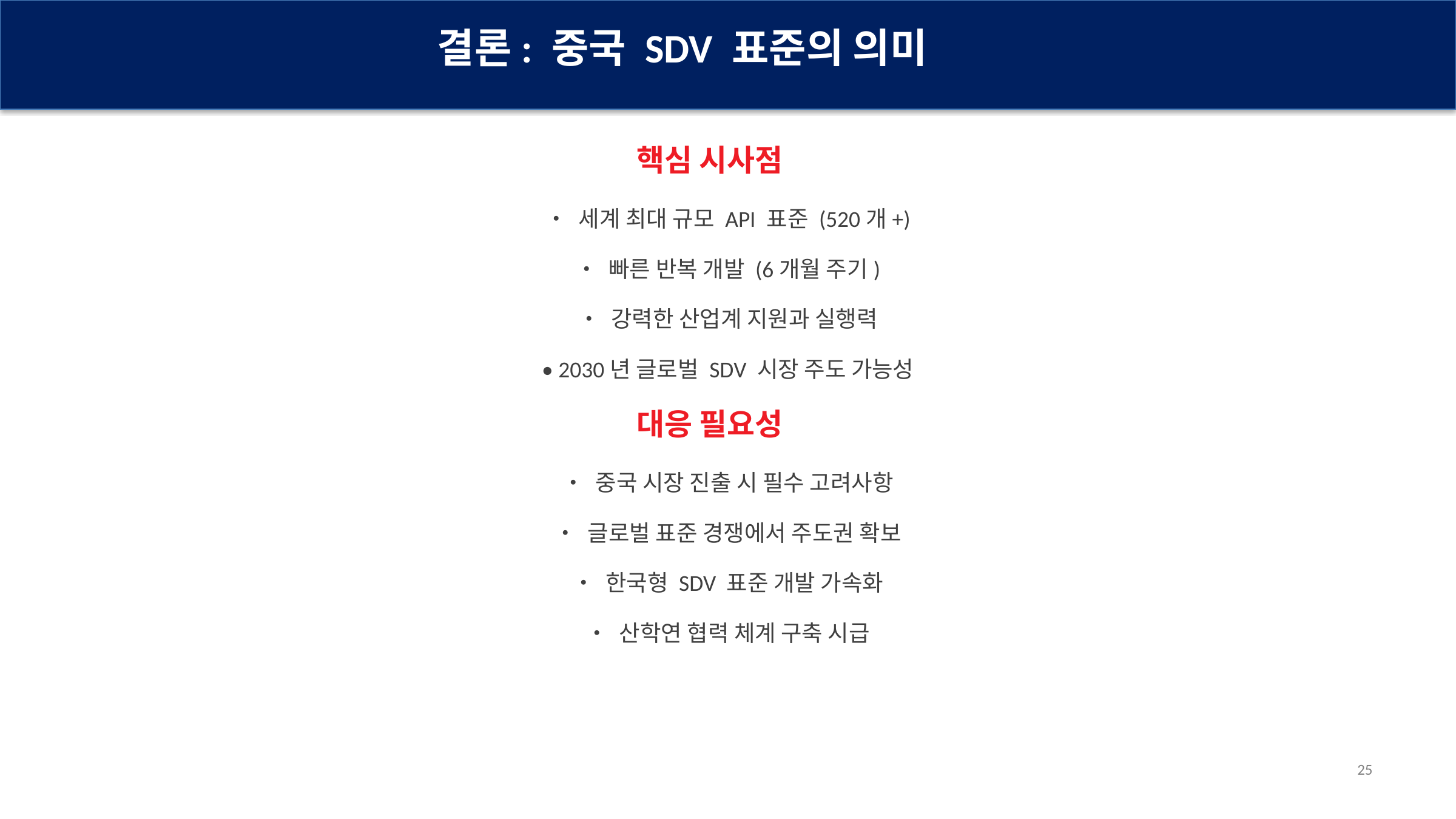

결론: 중국 SDV 표준의 의미
핵심 시사점
• 세계 최대 규모 API 표준 (520개+)
• 빠른 반복 개발 (6개월 주기)
• 강력한 산업계 지원과 실행력
• 2030년 글로벌 SDV 시장 주도 가능성
대응 필요성
• 중국 시장 진출 시 필수 고려사항
• 글로벌 표준 경쟁에서 주도권 확보
• 한국형 SDV 표준 개발 가속화
• 산학연 협력 체계 구축 시급
25